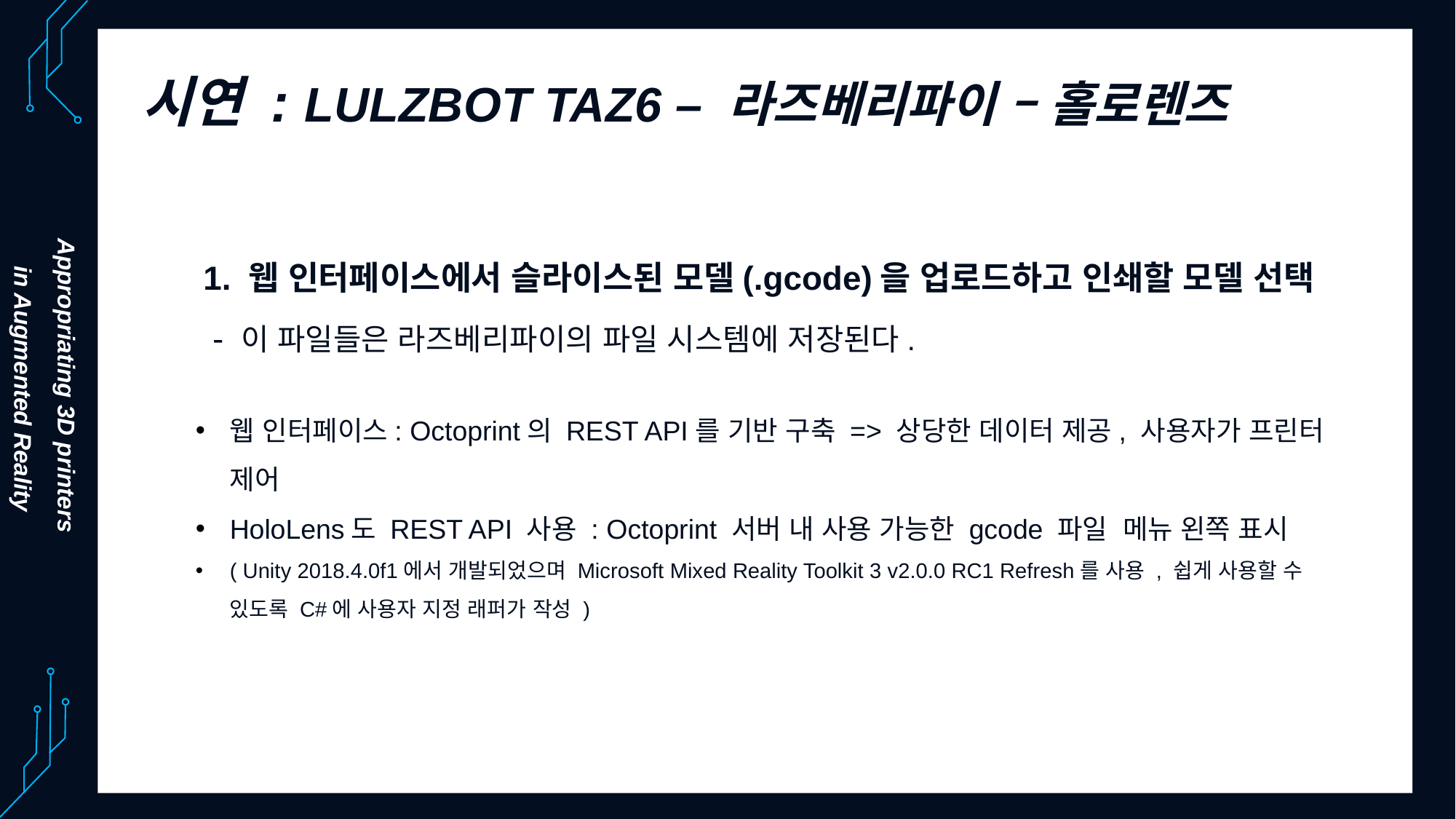

시연 : LULZBOT TAZ6 – 라즈베리파이 – 홀로렌즈
1. 웹 인터페이스에서 슬라이스된 모델(.gcode)을 업로드하고 인쇄할 모델 선택
 - 이 파일들은 라즈베리파이의 파일 시스템에 저장된다.

Appropriating 3D printers
in Augmented Reality
웹 인터페이스: Octoprint의 REST API를 기반 구축 => 상당한 데이터 제공, 사용자가 프린터 제어
HoloLens도 REST API 사용 : Octoprint 서버 내 사용 가능한 gcode 파일  메뉴 왼쪽 표시
( Unity 2018.4.0f1에서 개발되었으며 Microsoft Mixed Reality Toolkit 3 v2.0.0 RC1 Refresh를 사용 , 쉽게 사용할 수 있도록 C#에 사용자 지정 래퍼가 작성 )